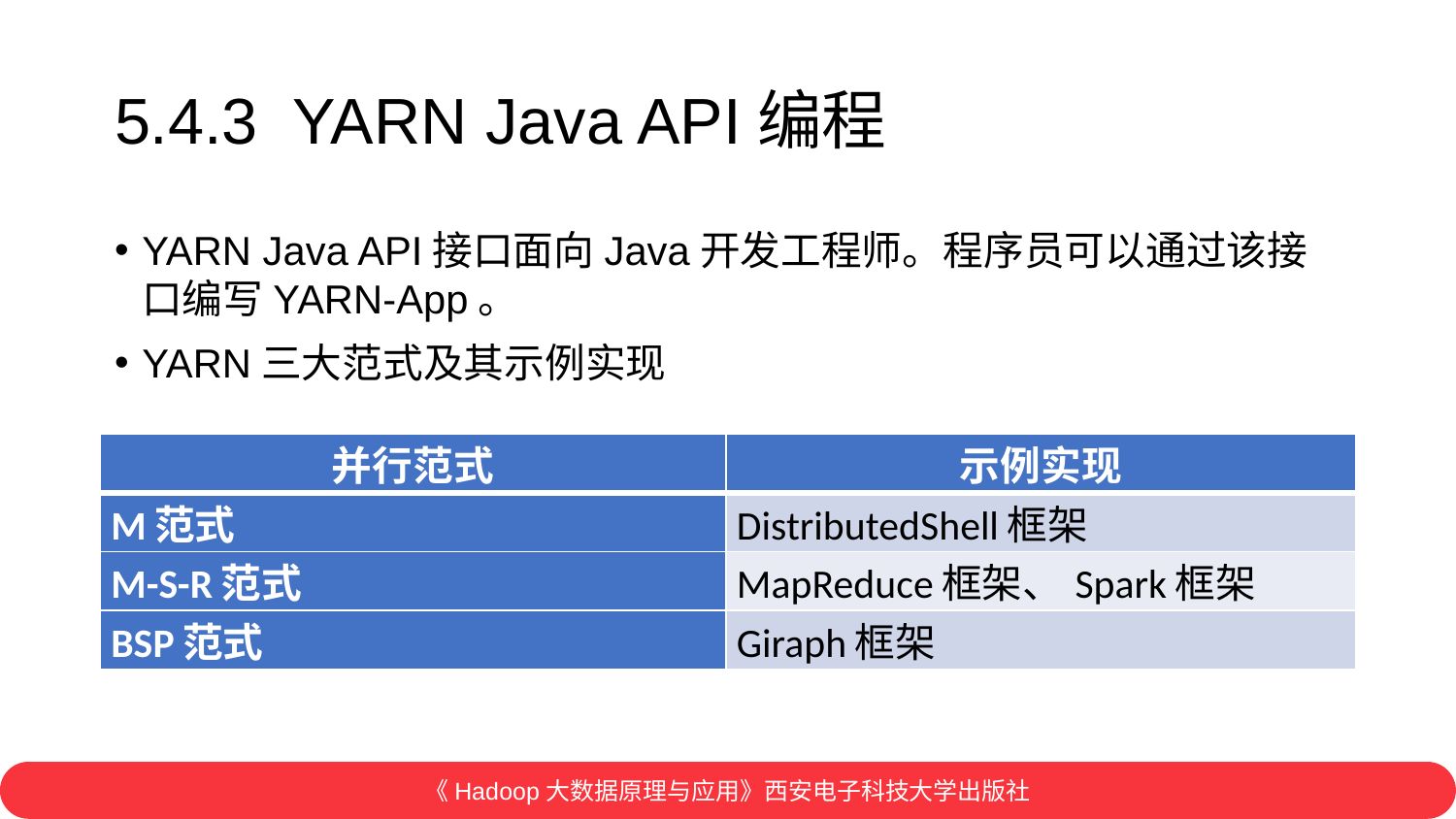

# 5.4.3  YARN Java API编程
YARN Java API接口面向Java开发工程师。程序员可以通过该接口编写YARN-App。
YARN三大范式及其示例实现

| 并行范式 | 示例实现 |
| --- | --- |
| M范式 | DistributedShell框架 |
| M-S-R范式 | MapReduce框架、Spark框架 |
| BSP范式 | Giraph框架 |